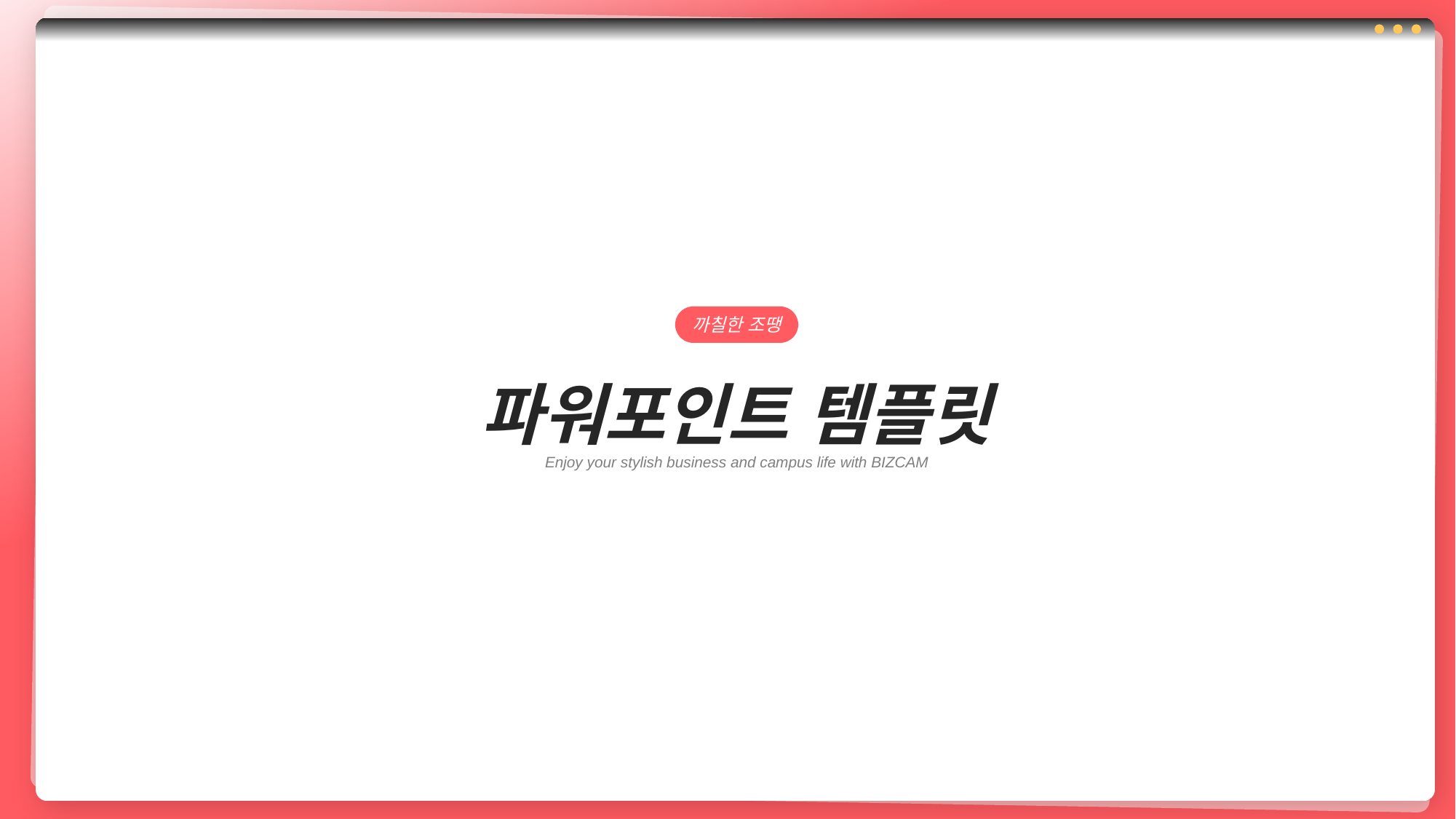

까칠한 조땡
파워포인트 템플릿
Enjoy your stylish business and campus life with BIZCAM